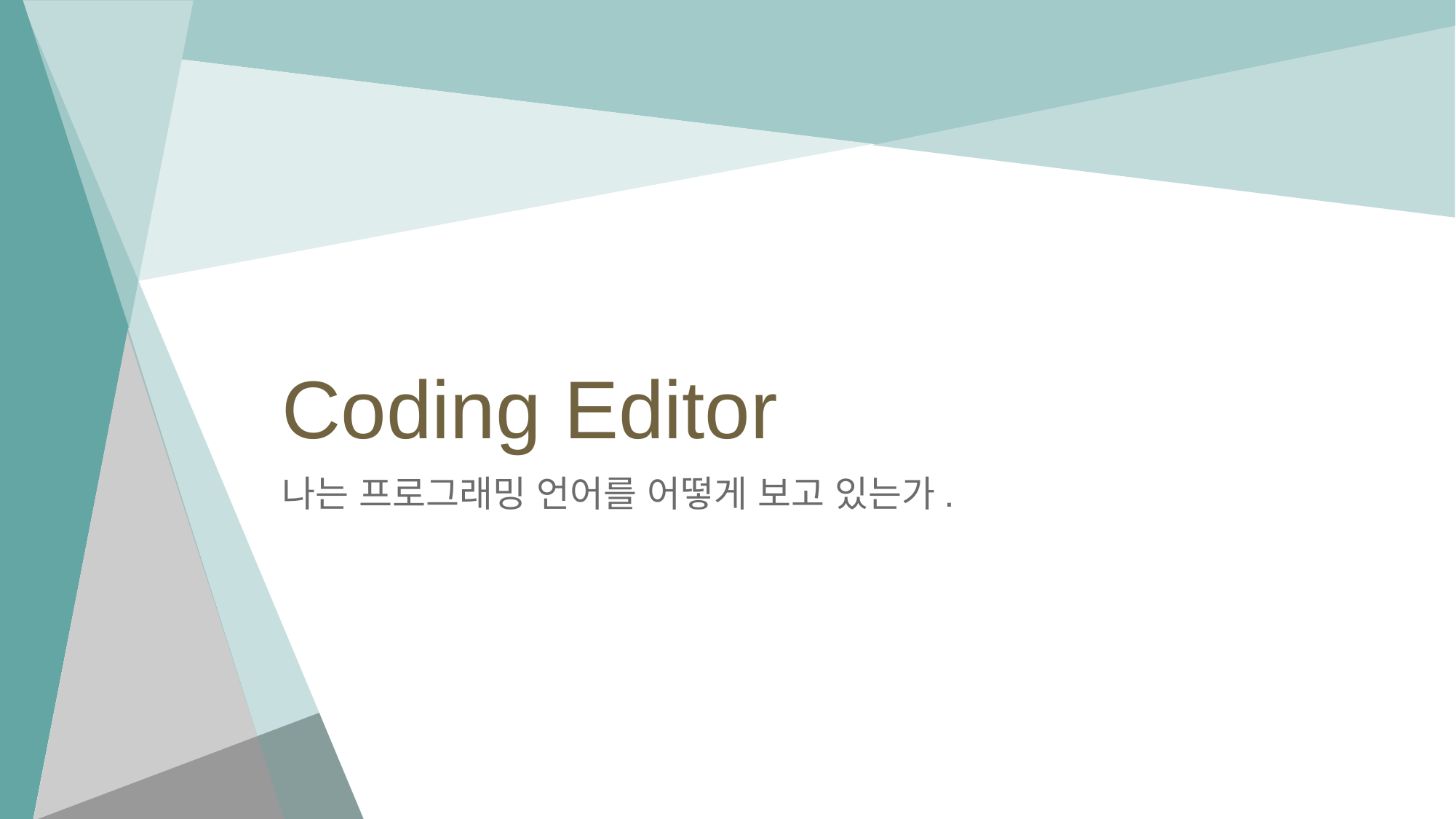

# Coding Editor
나는 프로그래밍 언어를 어떻게 보고 있는가.